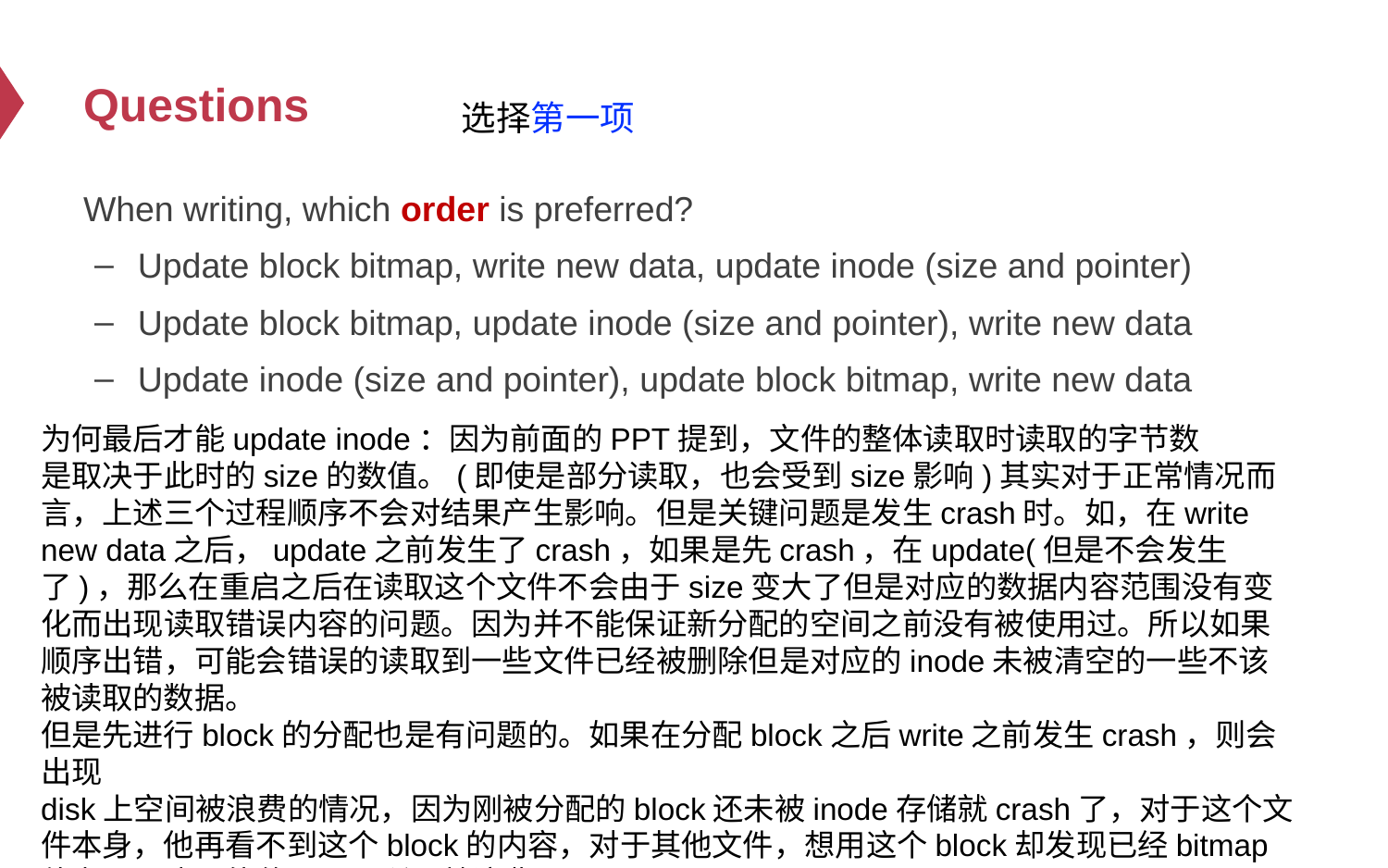

# Questions
选择第一项
When writing, which order is preferred?
Update block bitmap, write new data, update inode (size and pointer)
Update block bitmap, update inode (size and pointer), write new data
Update inode (size and pointer), update block bitmap, write new data
为何最后才能update inode：因为前面的PPT提到，文件的整体读取时读取的字节数
是取决于此时的size的数值。(即使是部分读取，也会受到size影响)其实对于正常情况而言，上述三个过程顺序不会对结果产生影响。但是关键问题是发生crash时。如，在write new data之后，update之前发生了crash，如果是先crash，在update(但是不会发生了)，那么在重启之后在读取这个文件不会由于size变大了但是对应的数据内容范围没有变化而出现读取错误内容的问题。因为并不能保证新分配的空间之前没有被使用过。所以如果顺序出错，可能会错误的读取到一些文件已经被删除但是对应的inode未被清空的一些不该被读取的数据。
但是先进行block的分配也是有问题的。如果在分配block之后write之前发生crash，则会出现
disk上空间被浪费的情况，因为刚被分配的block还未被inode存储就crash了，对于这个文件本身，他再看不到这个block的内容，对于其他文件，想用这个block却发现已经bitmap值为1，也不能使用了，所以就浪费了。

25